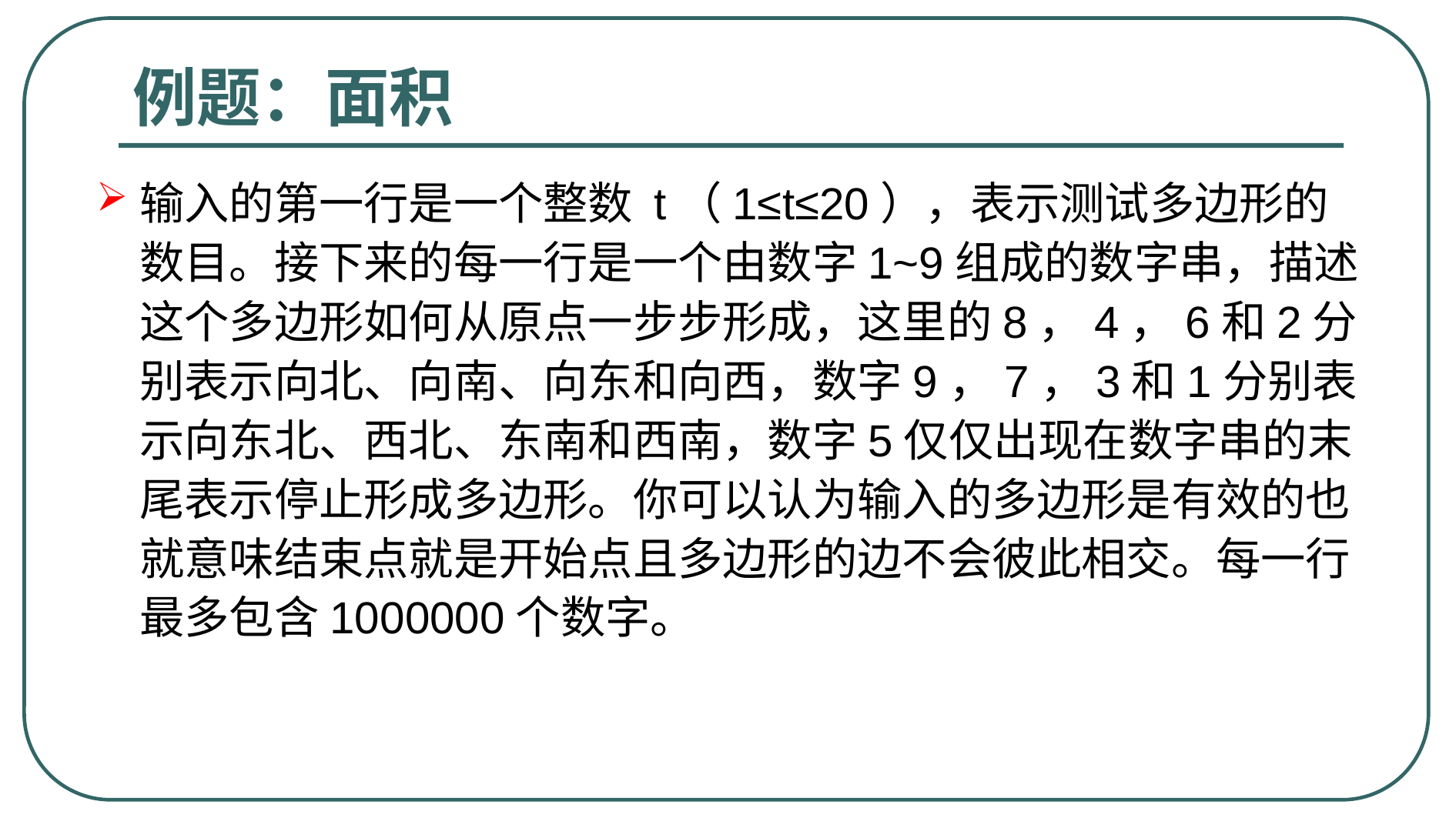

# 例题：面积
输入的第一行是一个整数 t（1≤t≤20），表示测试多边形的数目。接下来的每一行是一个由数字1~9组成的数字串，描述这个多边形如何从原点一步步形成，这里的8，4，6和2分别表示向北、向南、向东和向西，数字9，7，3和1分别表示向东北、西北、东南和西南，数字5仅仅出现在数字串的末尾表示停止形成多边形。你可以认为输入的多边形是有效的也就意味结束点就是开始点且多边形的边不会彼此相交。每一行最多包含1000000个数字。